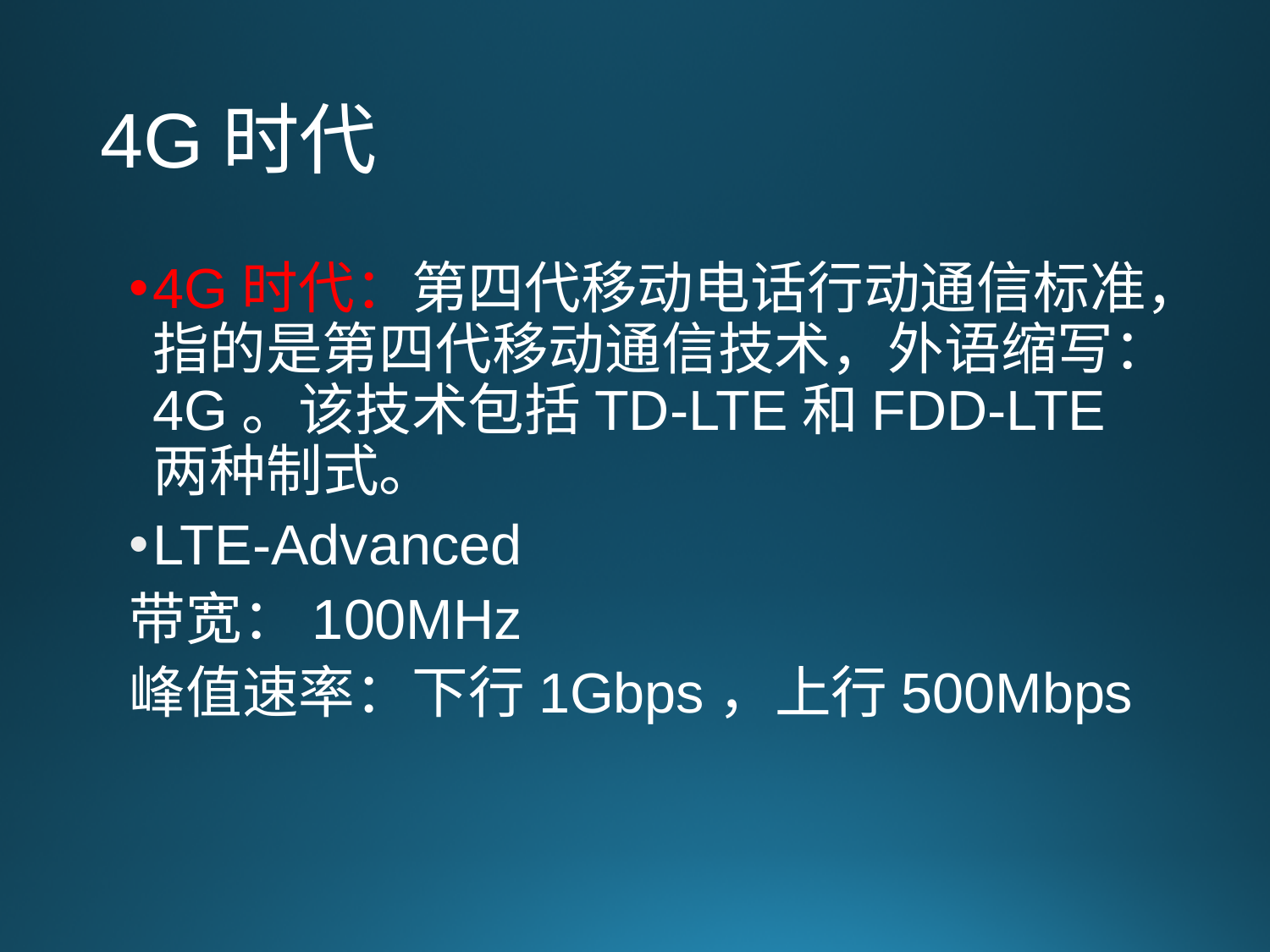

# 4G时代
4G时代：第四代移动电话行动通信标准，指的是第四代移动通信技术，外语缩写：4G。该技术包括TD-LTE和FDD-LTE两种制式。
LTE-Advanced
带宽：100MHz
峰值速率：下行1Gbps，上行500Mbps